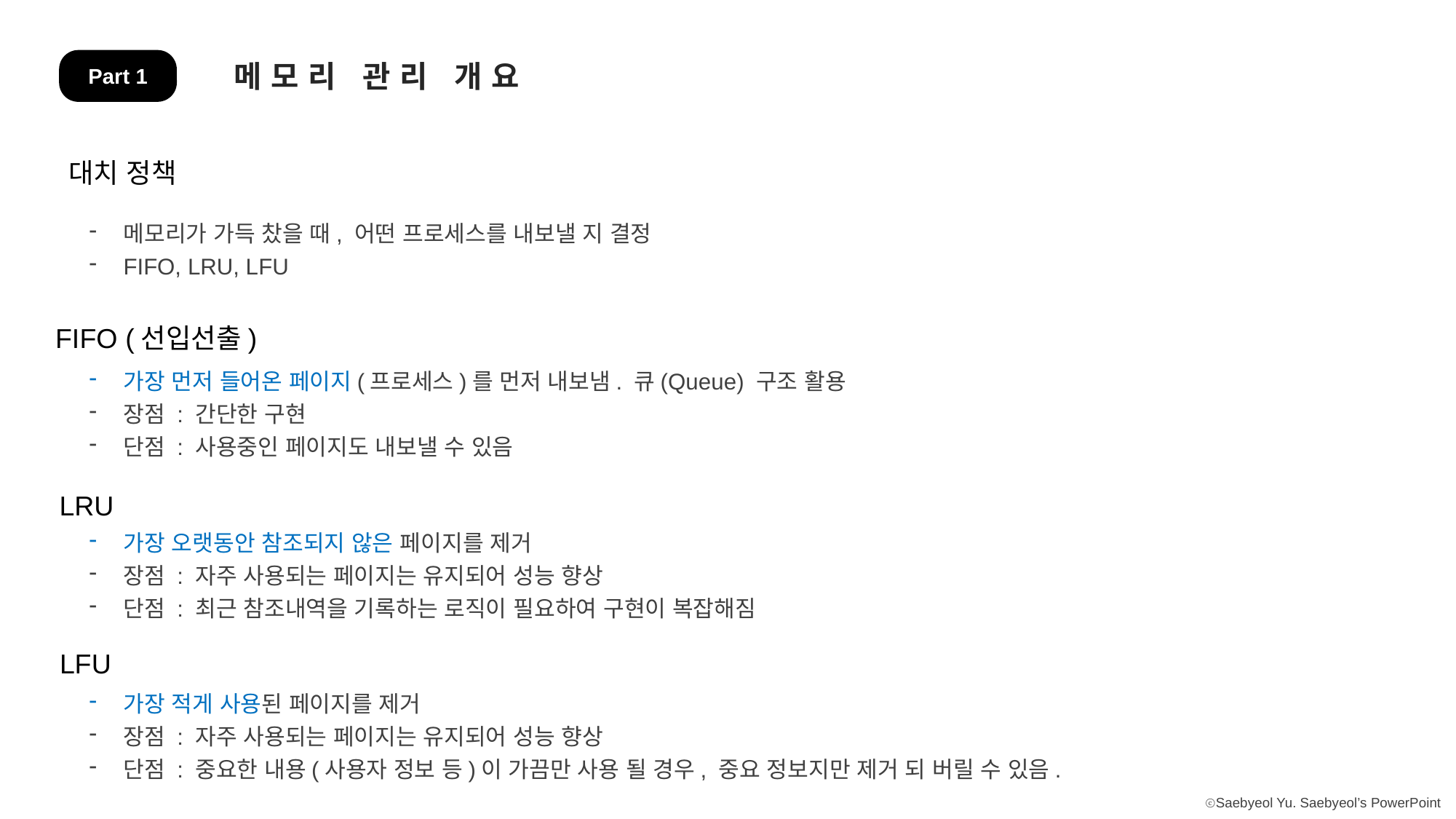

메모리 관리 개요
Part 1
대치 정책
메모리가 가득 찼을 때, 어떤 프로세스를 내보낼 지 결정
FIFO, LRU, LFU
FIFO (선입선출)
가장 먼저 들어온 페이지(프로세스)를 먼저 내보냄. 큐(Queue) 구조 활용
장점 : 간단한 구현
단점 : 사용중인 페이지도 내보낼 수 있음
LRU
가장 오랫동안 참조되지 않은 페이지를 제거
장점 : 자주 사용되는 페이지는 유지되어 성능 향상
단점 : 최근 참조내역을 기록하는 로직이 필요하여 구현이 복잡해짐
LFU
가장 적게 사용된 페이지를 제거
장점 : 자주 사용되는 페이지는 유지되어 성능 향상
단점 : 중요한 내용(사용자 정보 등)이 가끔만 사용 될 경우, 중요 정보지만 제거 되 버릴 수 있음.